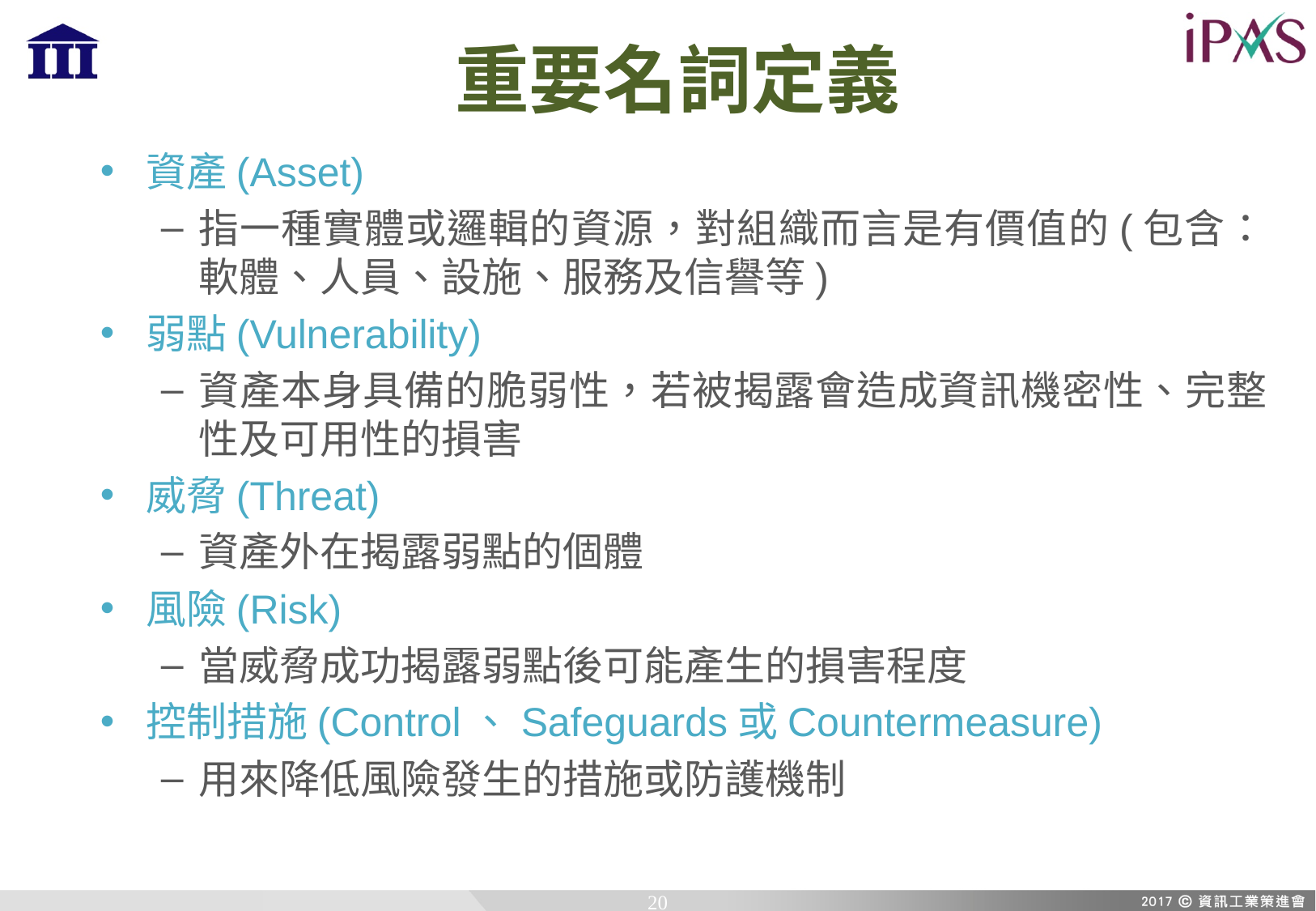

# 重要名詞定義
資產(Asset)
指一種實體或邏輯的資源，對組織而言是有價值的(包含：軟體、人員、設施、服務及信譽等)
弱點(Vulnerability)
資產本身具備的脆弱性，若被揭露會造成資訊機密性、完整性及可用性的損害
威脅(Threat)
資產外在揭露弱點的個體
風險(Risk)
當威脅成功揭露弱點後可能產生的損害程度
控制措施(Control、Safeguards或Countermeasure)
用來降低風險發生的措施或防護機制
20